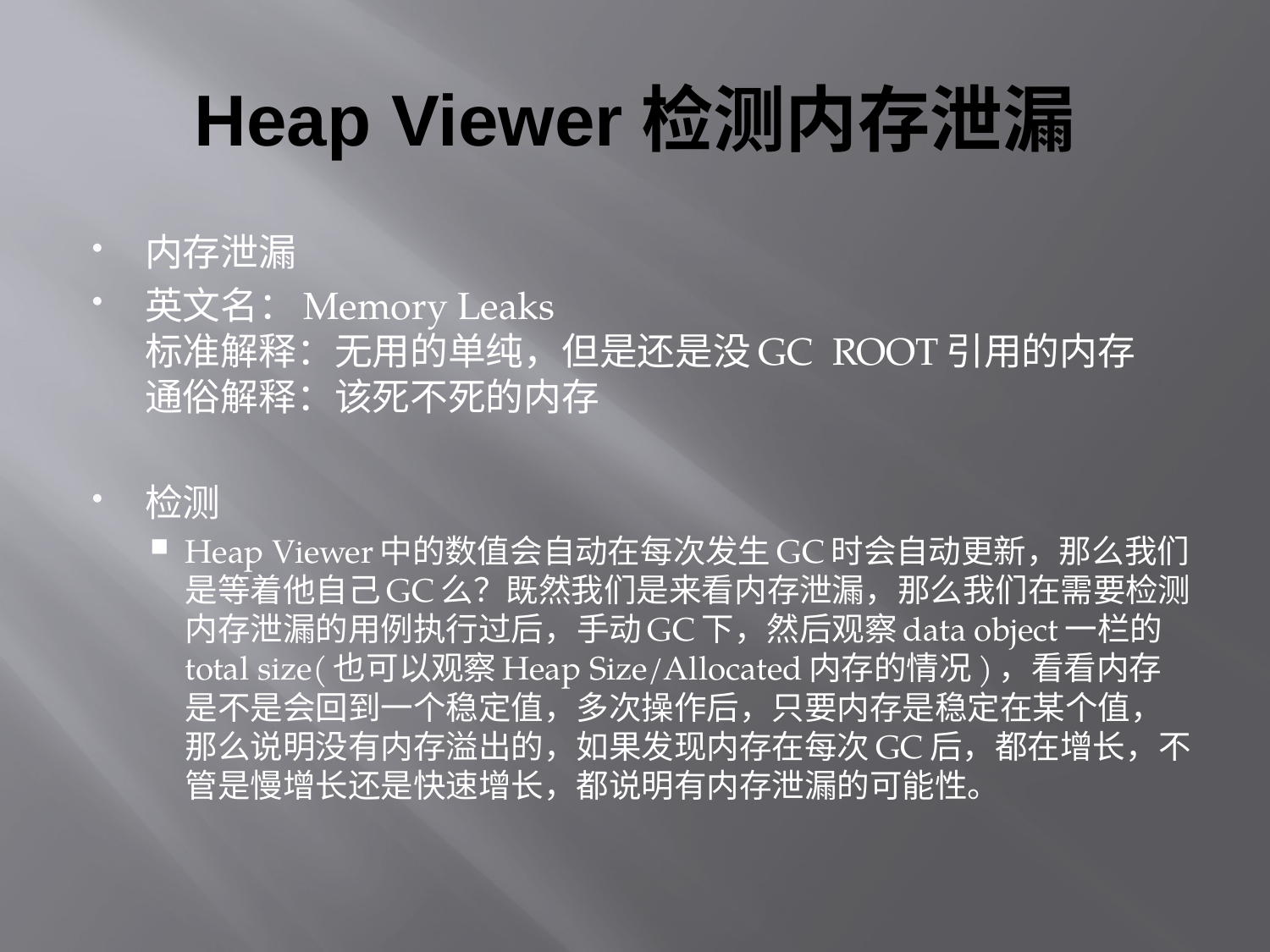

# Heap Viewer检测内存泄漏
内存泄漏
英文名：Memory Leaks 
标准解释：无用的单纯，但是还是没GC  ROOT引用的内存 
通俗解释：该死不死的内存

检测
Heap Viewer中的数值会自动在每次发生GC时会自动更新，那么我们是等着他自己GC么？既然我们是来看内存泄漏，那么我们在需要检测内存泄漏的用例执行过后，手动GC下，然后观察data object一栏的total size(也可以观察Heap Size/Allocated内存的情况)，看看内存是不是会回到一个稳定值，多次操作后，只要内存是稳定在某个值，那么说明没有内存溢出的，如果发现内存在每次GC后，都在增长，不管是慢增长还是快速增长，都说明有内存泄漏的可能性。